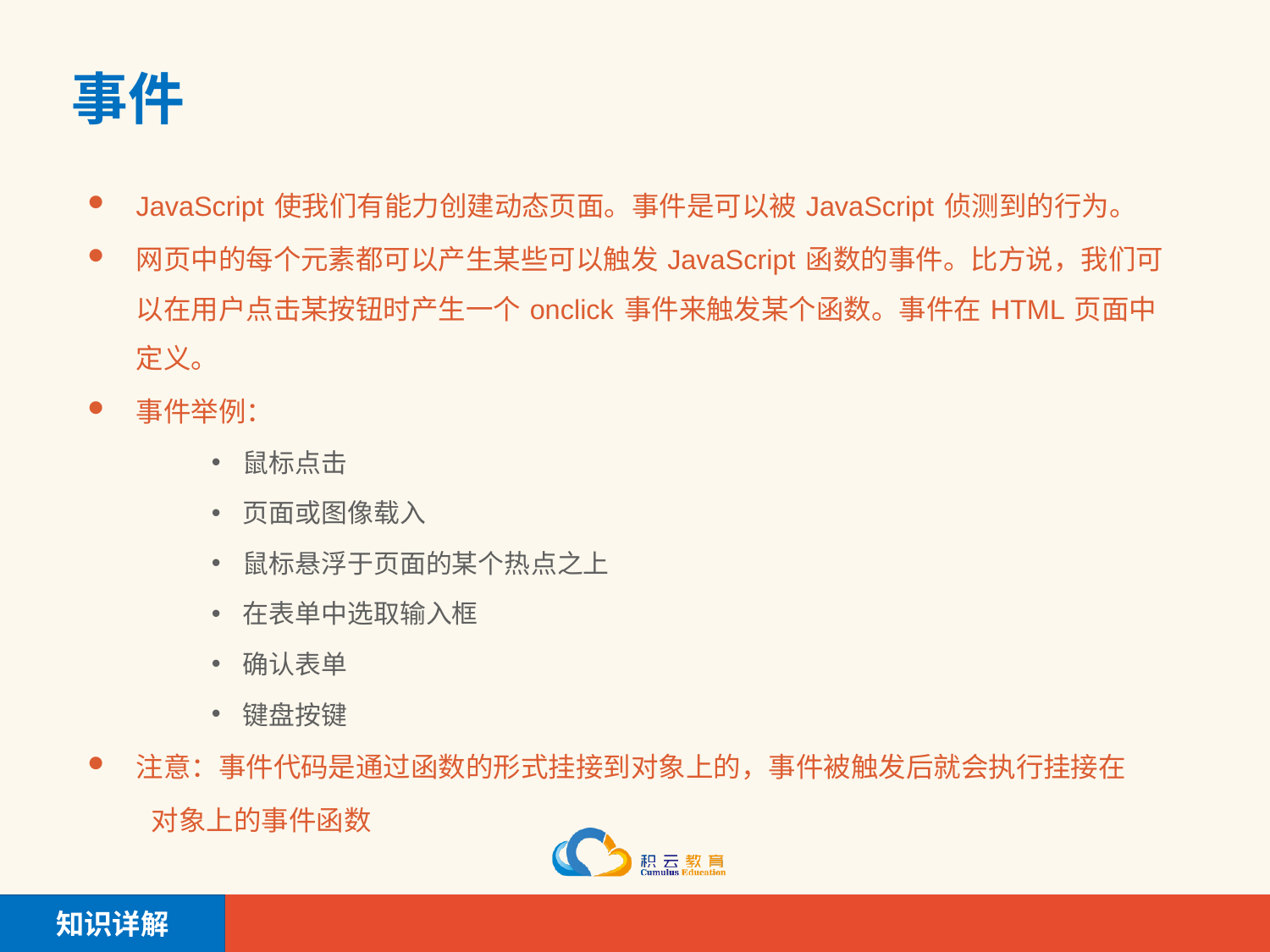

# 事件
JavaScript 使我们有能力创建动态页面。事件是可以被 JavaScript 侦测到的行为。
网页中的每个元素都可以产生某些可以触发 JavaScript 函数的事件。比方说，我们可以在用户点击某按钮时产生一个 onclick 事件来触发某个函数。事件在 HTML 页面中定义。
事件举例：
鼠标点击
页面或图像载入
鼠标悬浮于页面的某个热点之上
在表单中选取输入框
确认表单
键盘按键
注意：事件代码是通过函数的形式挂接到对象上的，事件被触发后就会执行挂接在
          对象上的事件函数